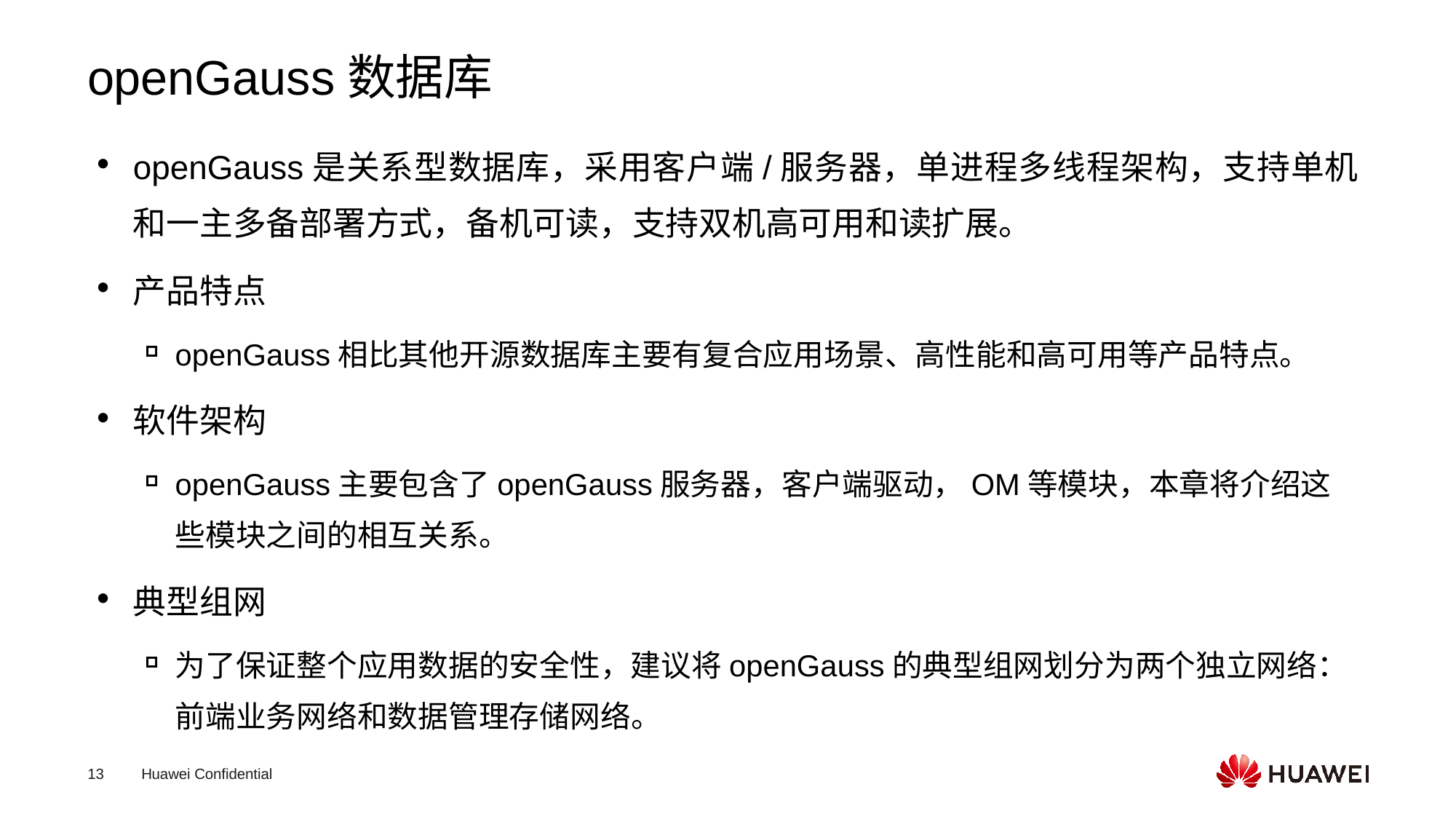

# openGauss数据库
openGauss是关系型数据库，采用客户端/服务器，单进程多线程架构，支持单机和一主多备部署方式，备机可读，支持双机高可用和读扩展。
产品特点
openGauss相比其他开源数据库主要有复合应用场景、高性能和高可用等产品特点。
软件架构
openGauss主要包含了openGauss服务器，客户端驱动，OM等模块，本章将介绍这些模块之间的相互关系。
典型组网
为了保证整个应用数据的安全性，建议将openGauss的典型组网划分为两个独立网络：前端业务网络和数据管理存储网络。